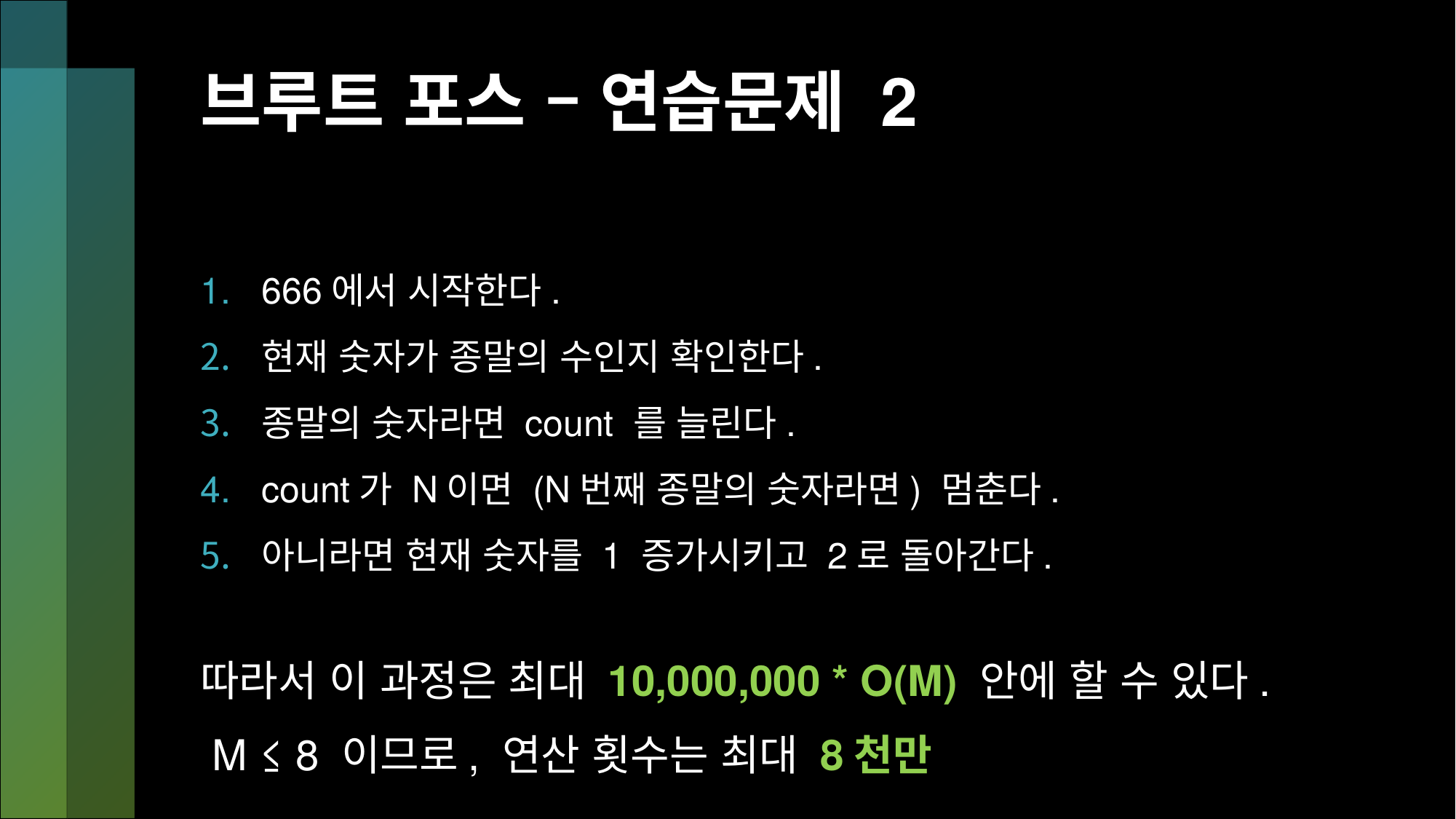

# 브루트 포스 – 연습문제 2
666에서 시작한다.
현재 숫자가 종말의 수인지 확인한다.
종말의 숫자라면 count 를 늘린다.
count가 N이면 (N번째 종말의 숫자라면) 멈춘다.
아니라면 현재 숫자를 1 증가시키고 2로 돌아간다.

따라서 이 과정은 최대 10,000,000 * O(M) 안에 할 수 있다.
 M ≤ 8 이므로, 연산 횟수는 최대 8천만